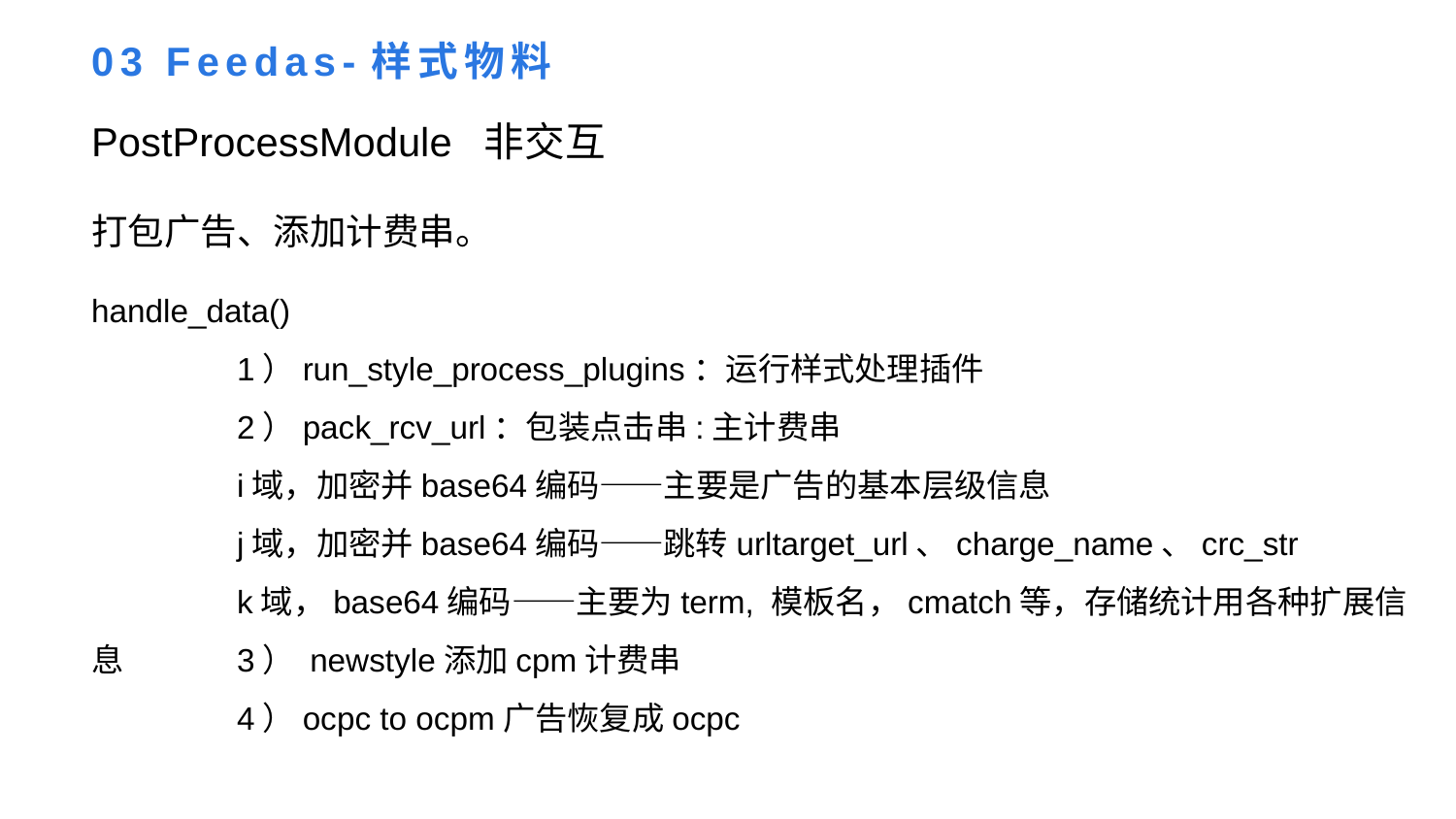

03 Feedas-样式物料
PostProcessModule  非交互
打包广告、添加计费串。
handle_data()
	1）run_style_process_plugins：运行样式处理插件
	2）pack_rcv_url：包装点击串:主计费串
	i域，加密并base64编码——主要是广告的基本层级信息
	j域，加密并base64编码——跳转urltarget_url、charge_name、crc_str
	k域，base64编码——主要为term, 模板名，cmatch等，存储统计用各种扩展信息	3） newstyle添加cpm计费串
	4）ocpc to ocpm广告恢复成ocpc